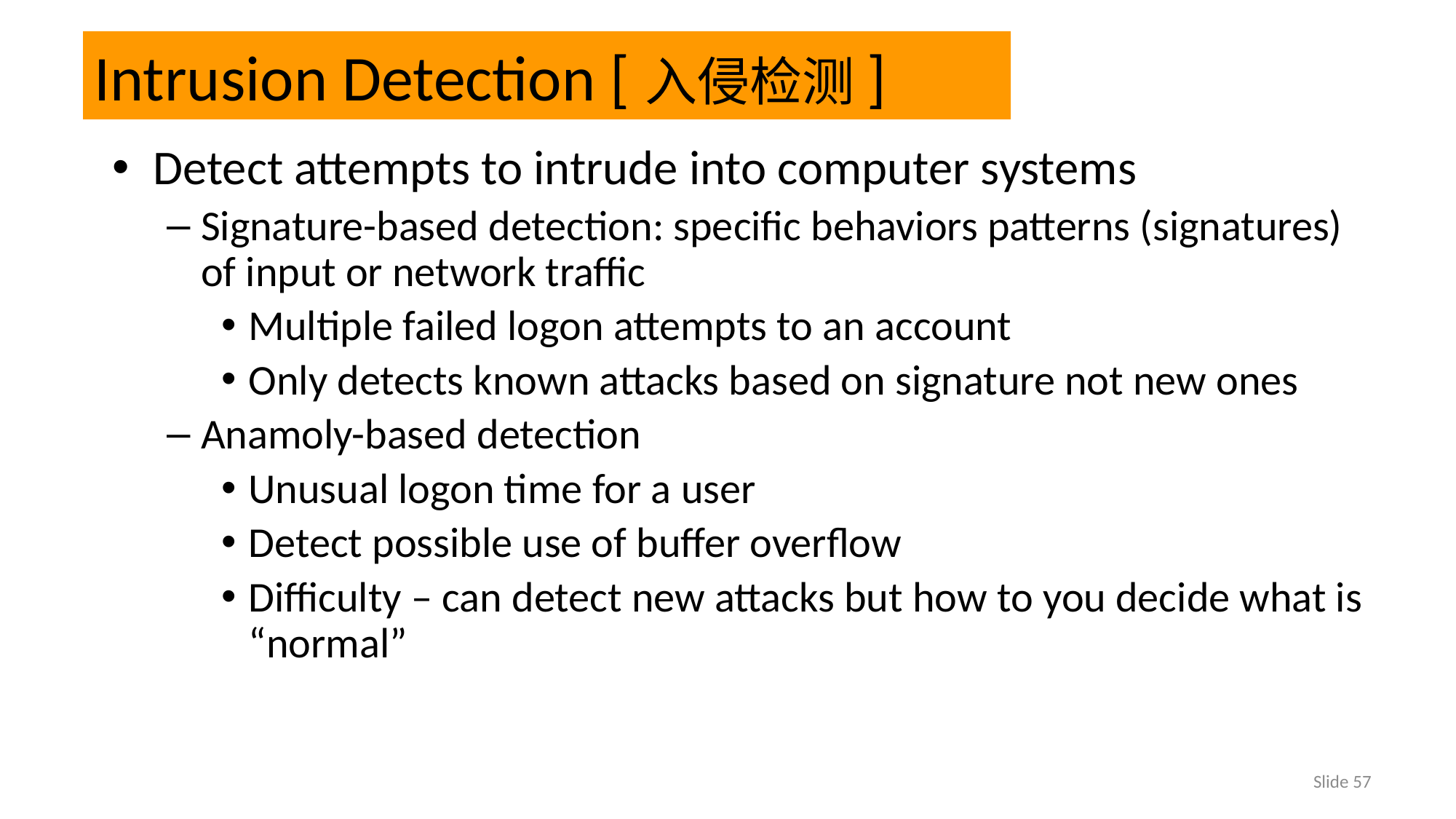

# Intrusion Detection [入侵检测]
Detect attempts to intrude into computer systems
Signature-based detection: specific behaviors patterns (signatures) of input or network traffic
Multiple failed logon attempts to an account
Only detects known attacks based on signature not new ones
Anamoly-based detection
Unusual logon time for a user
Detect possible use of buffer overflow
Difficulty – can detect new attacks but how to you decide what is “normal”
Slide 57